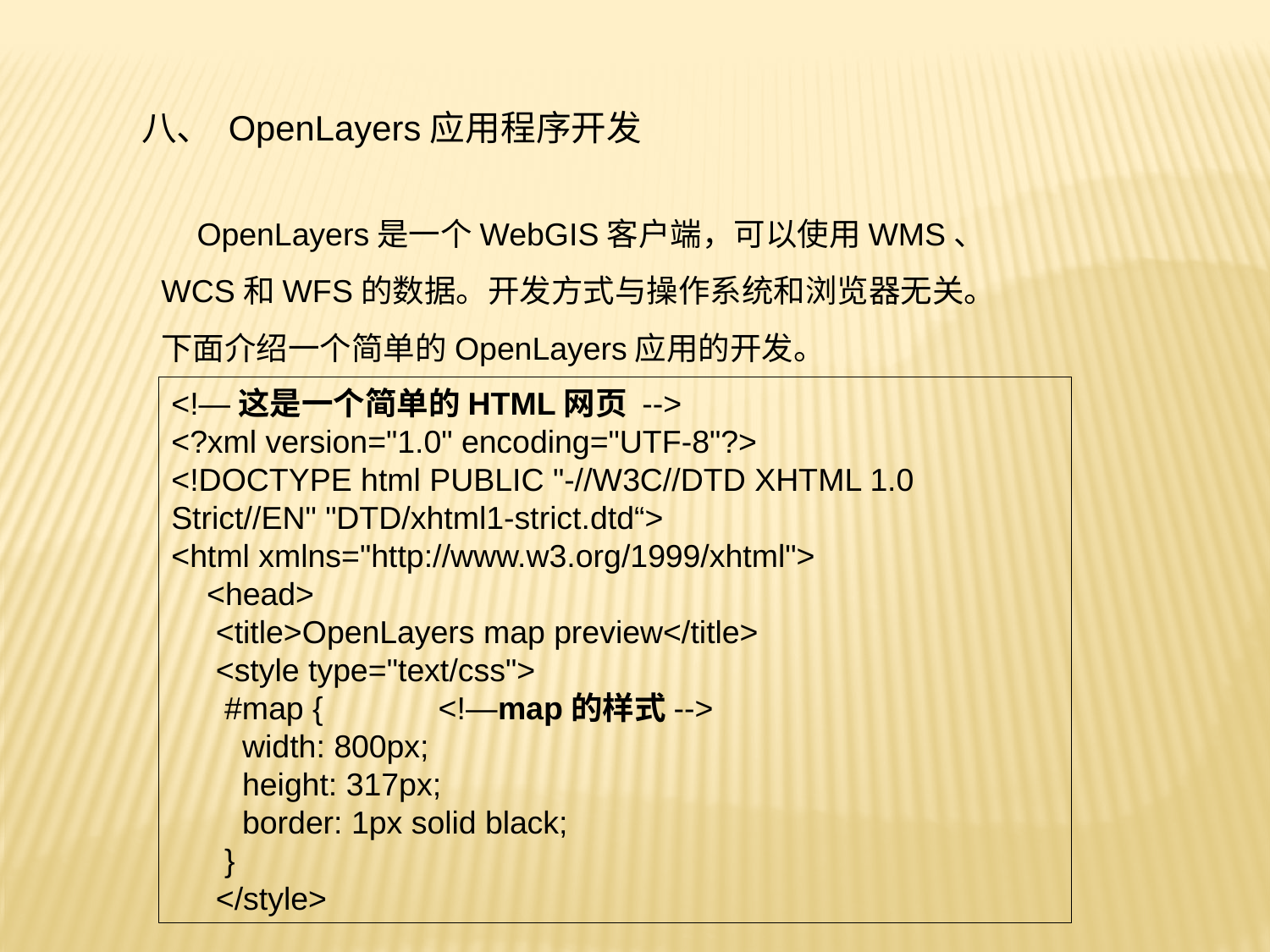

八、 OpenLayers应用程序开发
    OpenLayers是一个WebGIS客户端，可以使用WMS、WCS和WFS的数据。开发方式与操作系统和浏览器无关。下面介绍一个简单的OpenLayers应用的开发。
<!—这是一个简单的HTML网页 -->
<?xml version="1.0" encoding="UTF-8"?>
<!DOCTYPE html PUBLIC "-//W3C//DTD XHTML 1.0 Strict//EN" "DTD/xhtml1-strict.dtd“>
<html xmlns="http://www.w3.org/1999/xhtml">
    <head>
     <title>OpenLayers map preview</title>
     <style type="text/css">
      #map {             <!—map的样式-->
        width: 800px;
        height: 317px;
        border: 1px solid black;
      }
     </style>